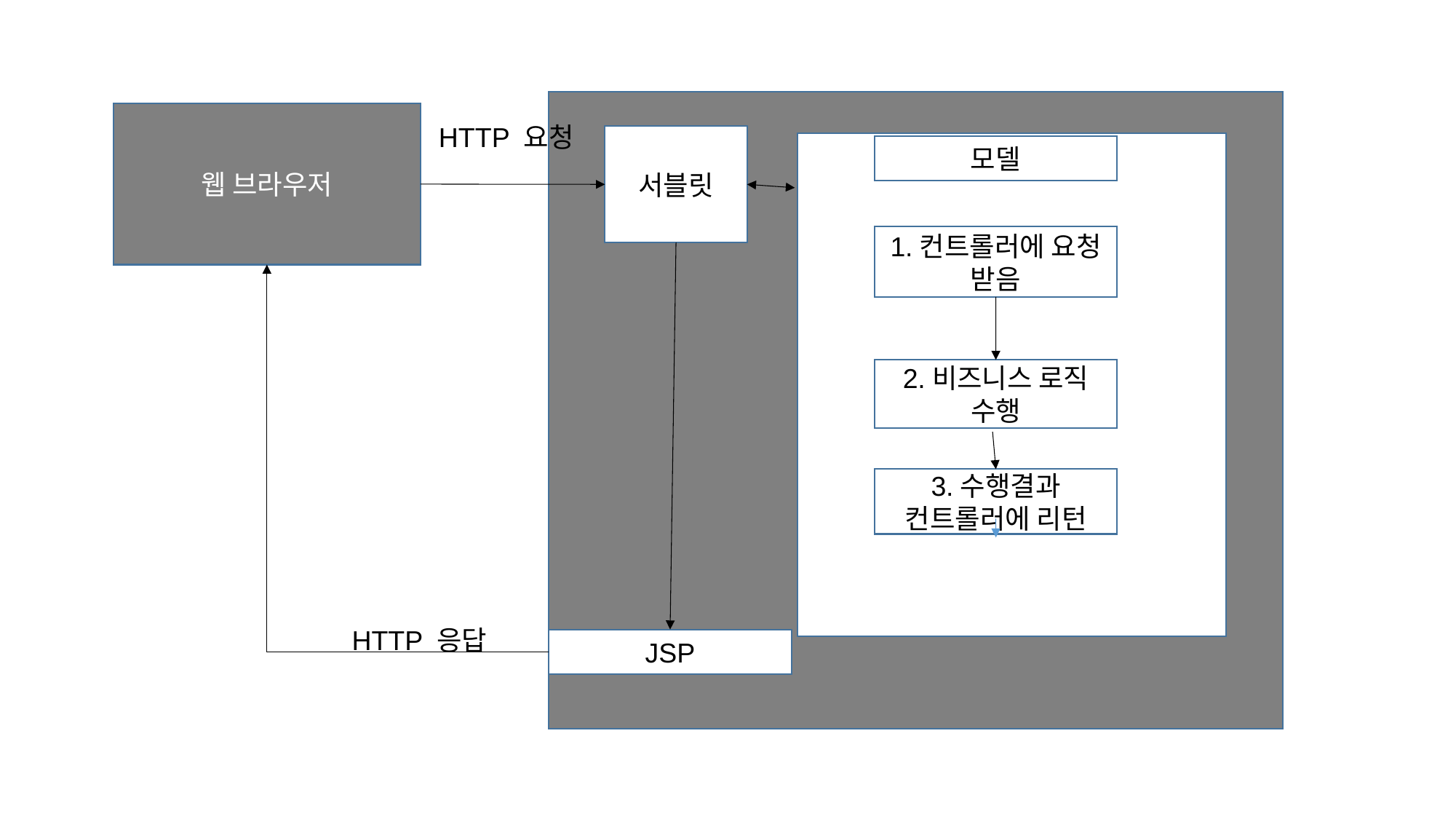

웹 브라우저
HTTP 요청
서블릿

모델
1.컨트롤러에 요청 받음

2.비즈니스 로직 수행
3.수행결과 컨트롤러에 리턴
HTTP 응답
JSP